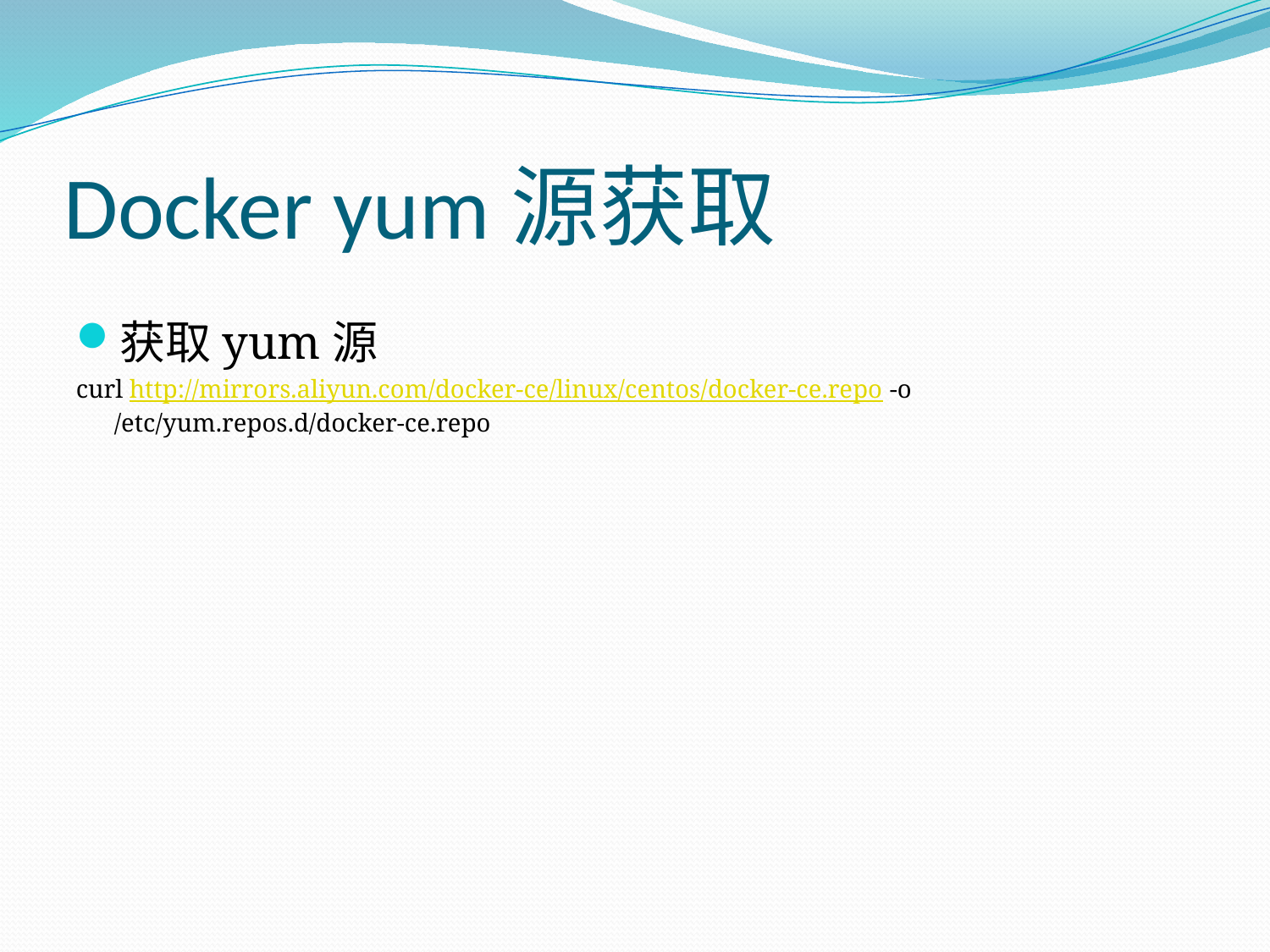

# Docker yum源获取

获取yum源
curl http://mirrors.aliyun.com/docker-ce/linux/centos/docker-ce.repo -o /etc/yum.repos.d/docker-ce.repo